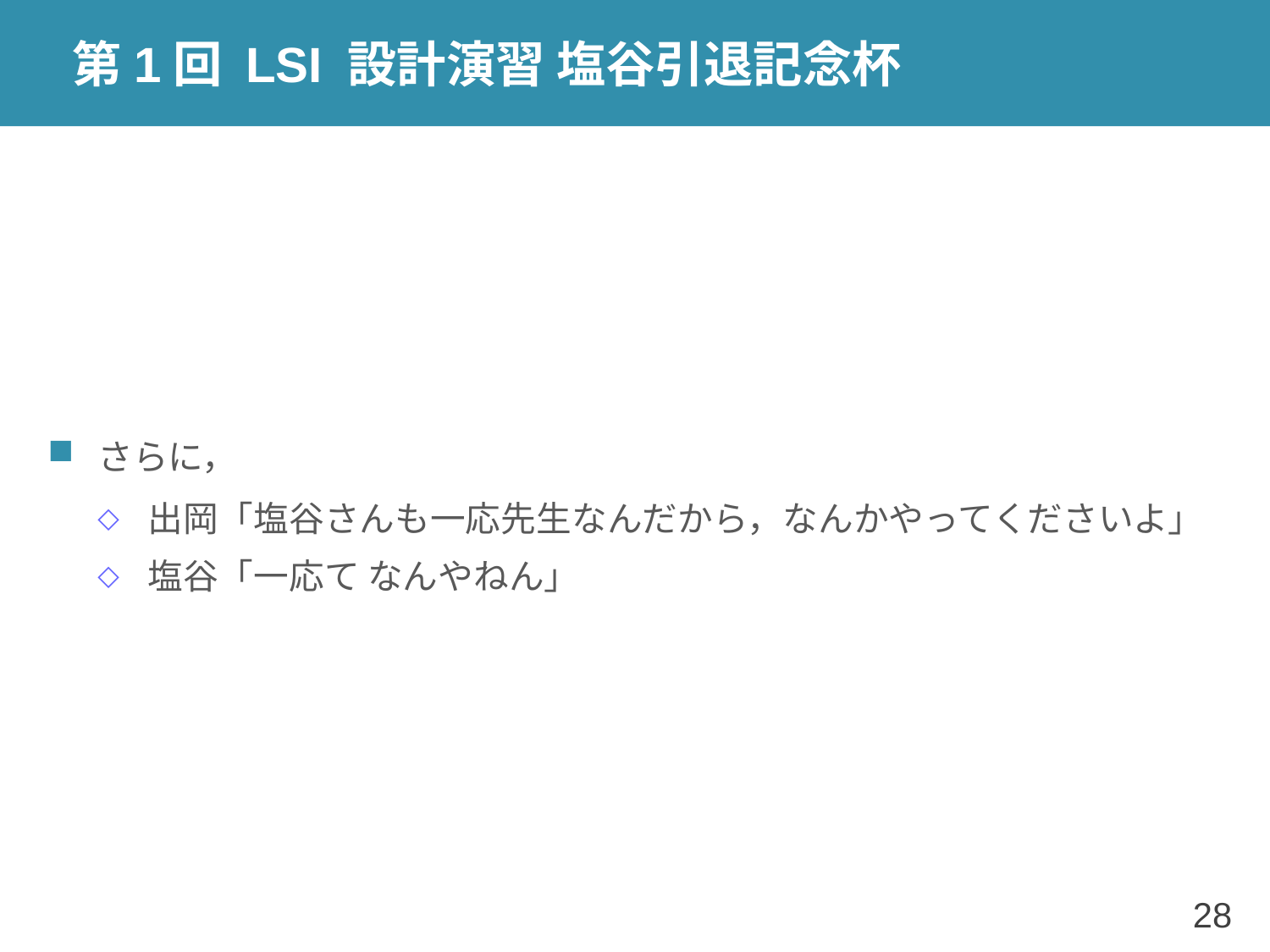

# 第1回 LSI 設計演習 塩谷引退記念杯
さらに，
出岡「塩谷さんも一応先生なんだから，なんかやってくださいよ」
塩谷「一応て なんやねん」